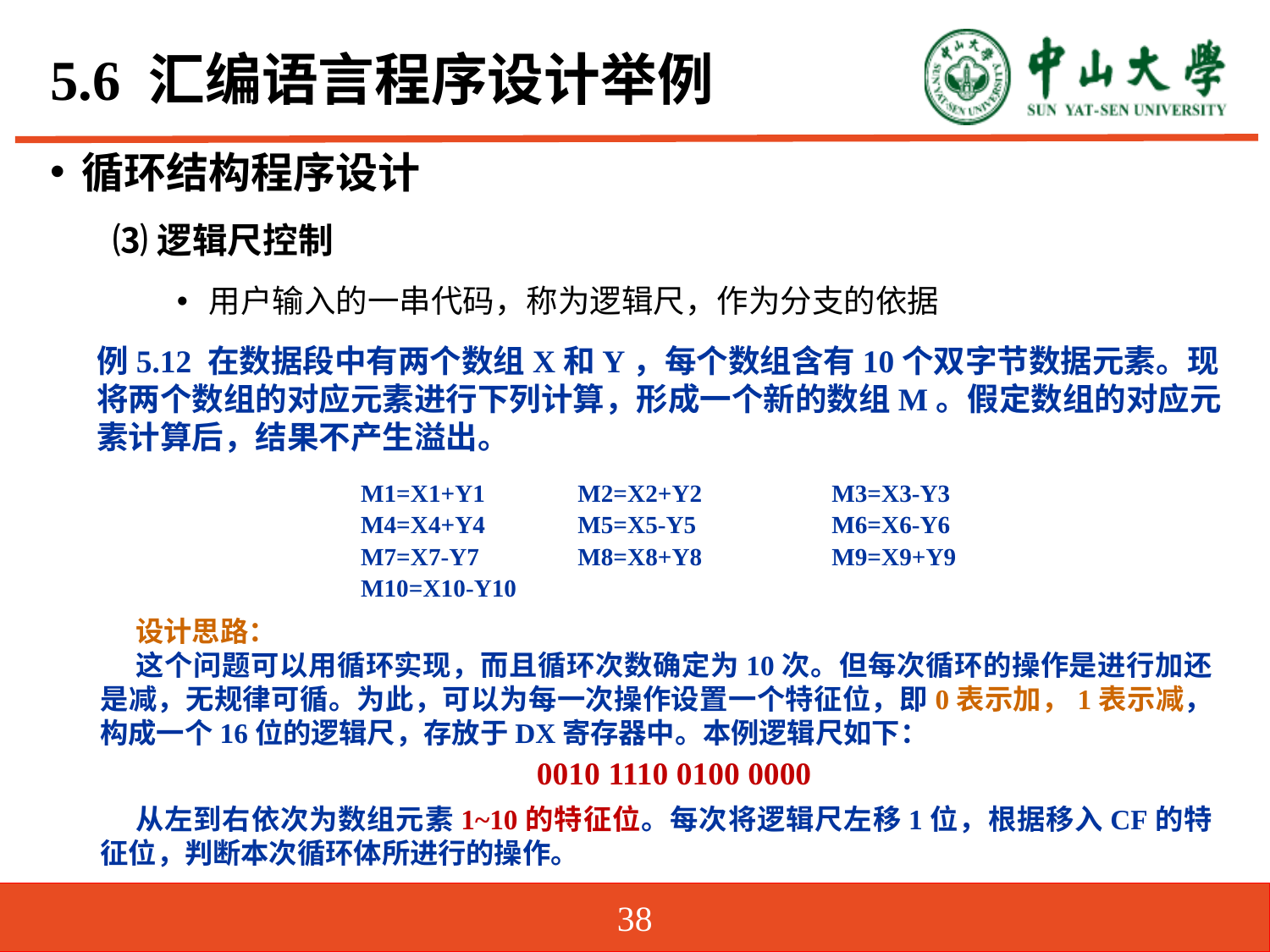

# 5.6 汇编语言程序设计举例
循环结构程序设计
⑶逻辑尺控制
用户输入的一串代码，称为逻辑尺，作为分支的依据

例5.12 在数据段中有两个数组X和Y，每个数组含有10个双字节数据元素。现将两个数组的对应元素进行下列计算，形成一个新的数组M。假定数组的对应元素计算后，结果不产生溢出。
M1=X1+Y1	M2=X2+Y2		M3=X3-Y3
M4=X4+Y4	M5=X5-Y5		M6=X6-Y6
M7=X7-Y7	M8=X8+Y8		M9=X9+Y9
M10=X10-Y10
设计思路：
这个问题可以用循环实现，而且循环次数确定为10次。但每次循环的操作是进行加还是减，无规律可循。为此，可以为每一次操作设置一个特征位，即0表示加，1表示减，构成一个16位的逻辑尺，存放于DX寄存器中。本例逻辑尺如下：
0010 1110 0100 0000
从左到右依次为数组元素1~10的特征位。每次将逻辑尺左移1位，根据移入CF的特征位，判断本次循环体所进行的操作。
38